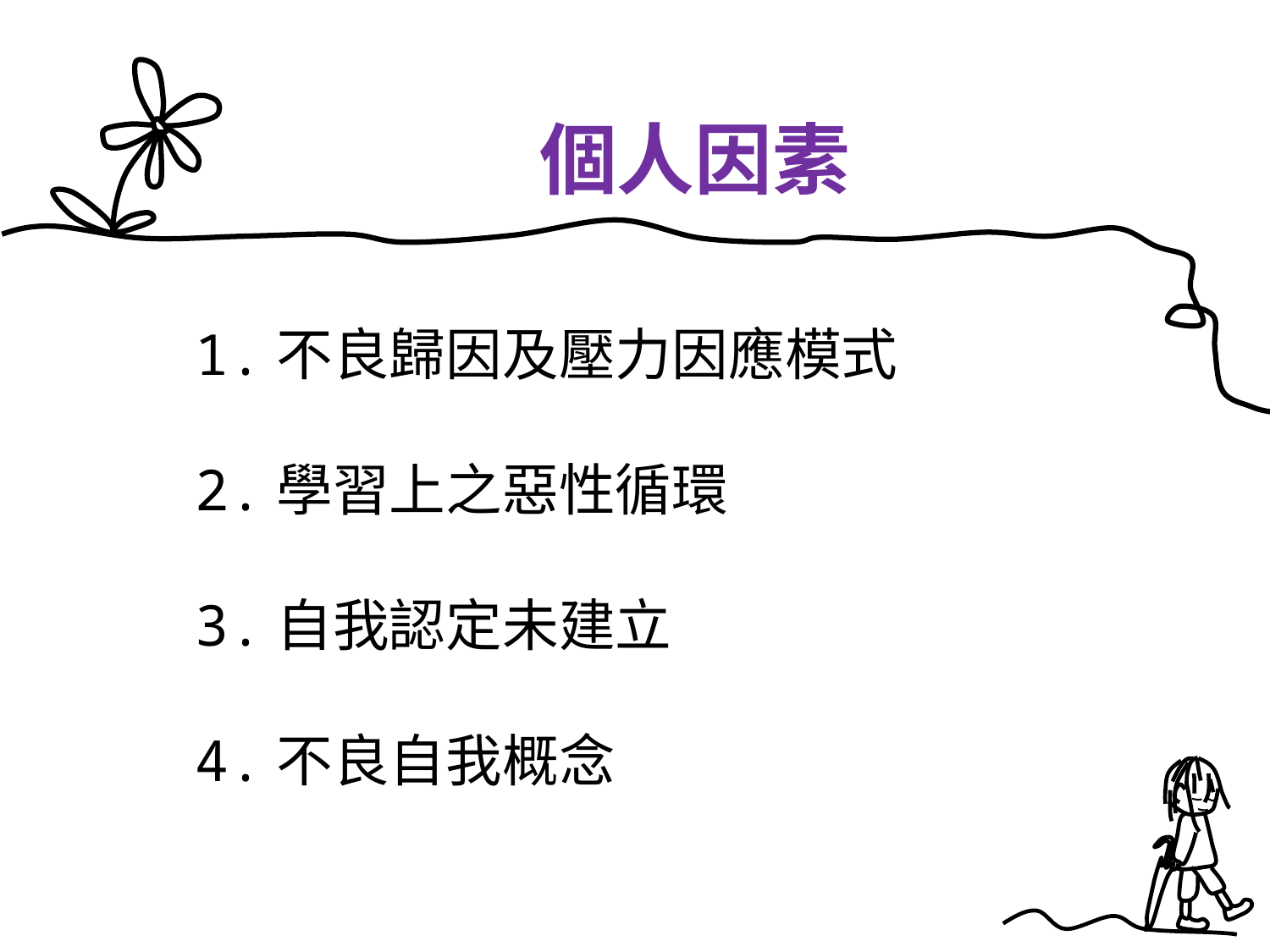

# 個人因素
1.不良歸因及壓力因應模式

2.學習上之惡性循環

3.自我認定未建立

4.不良自我概念